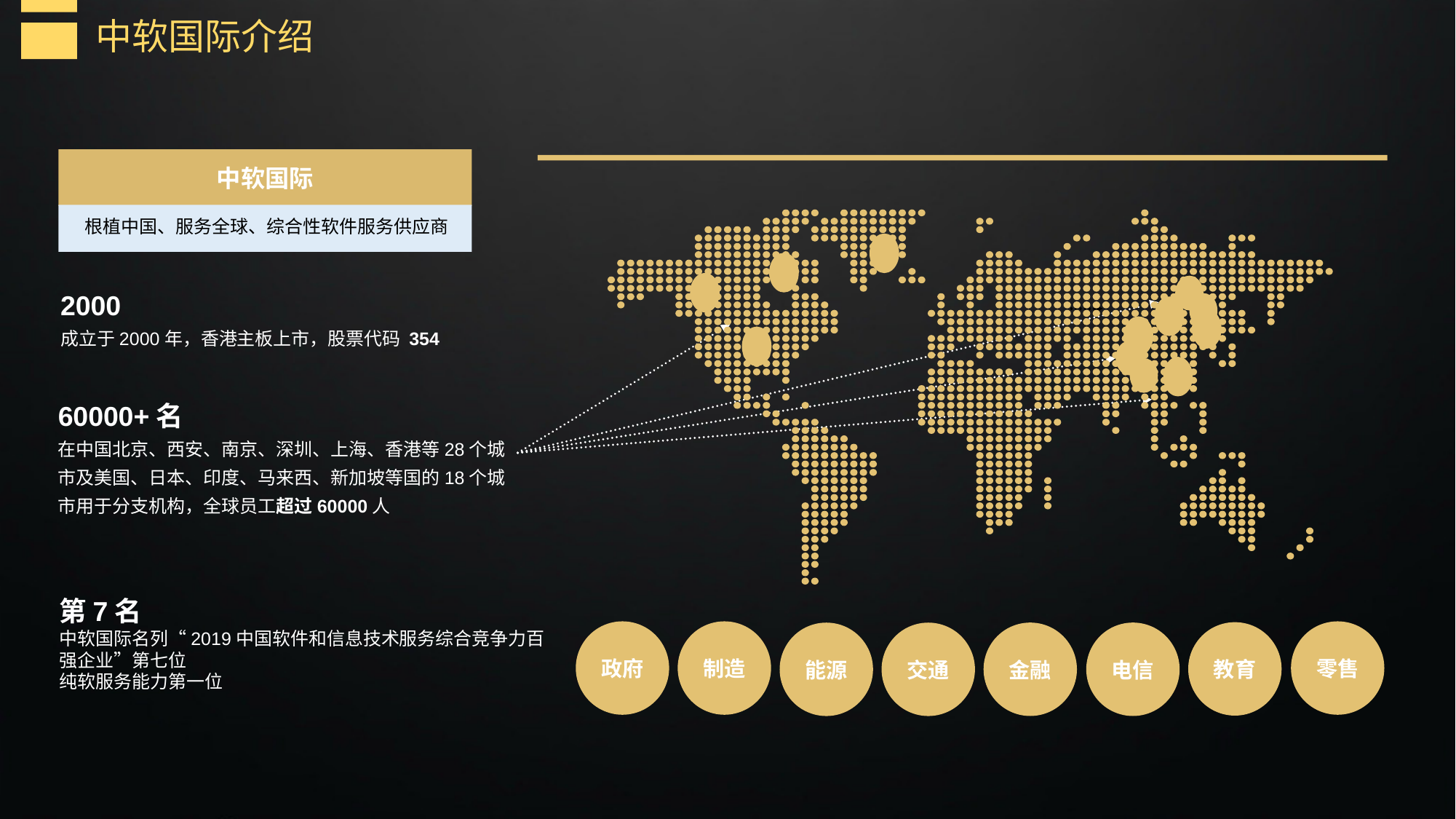

中软国际介绍

中软国际

根植中国、服务全球、综合性软件服务供应商

2000
成立于2000年，香港主板上市，股票代码 354
60000+名
在中国北京、西安、南京、深圳、上海、香港等28个城市及美国、日本、印度、马来西、新加坡等国的18个城市用于分支机构，全球员工超过60000人
第7名
中软国际名列“2019中国软件和信息技术服务综合竞争力百强企业”第七位
纯软服务能力第一位
政府
制造
零售
教育
金融
电信
能源
交通